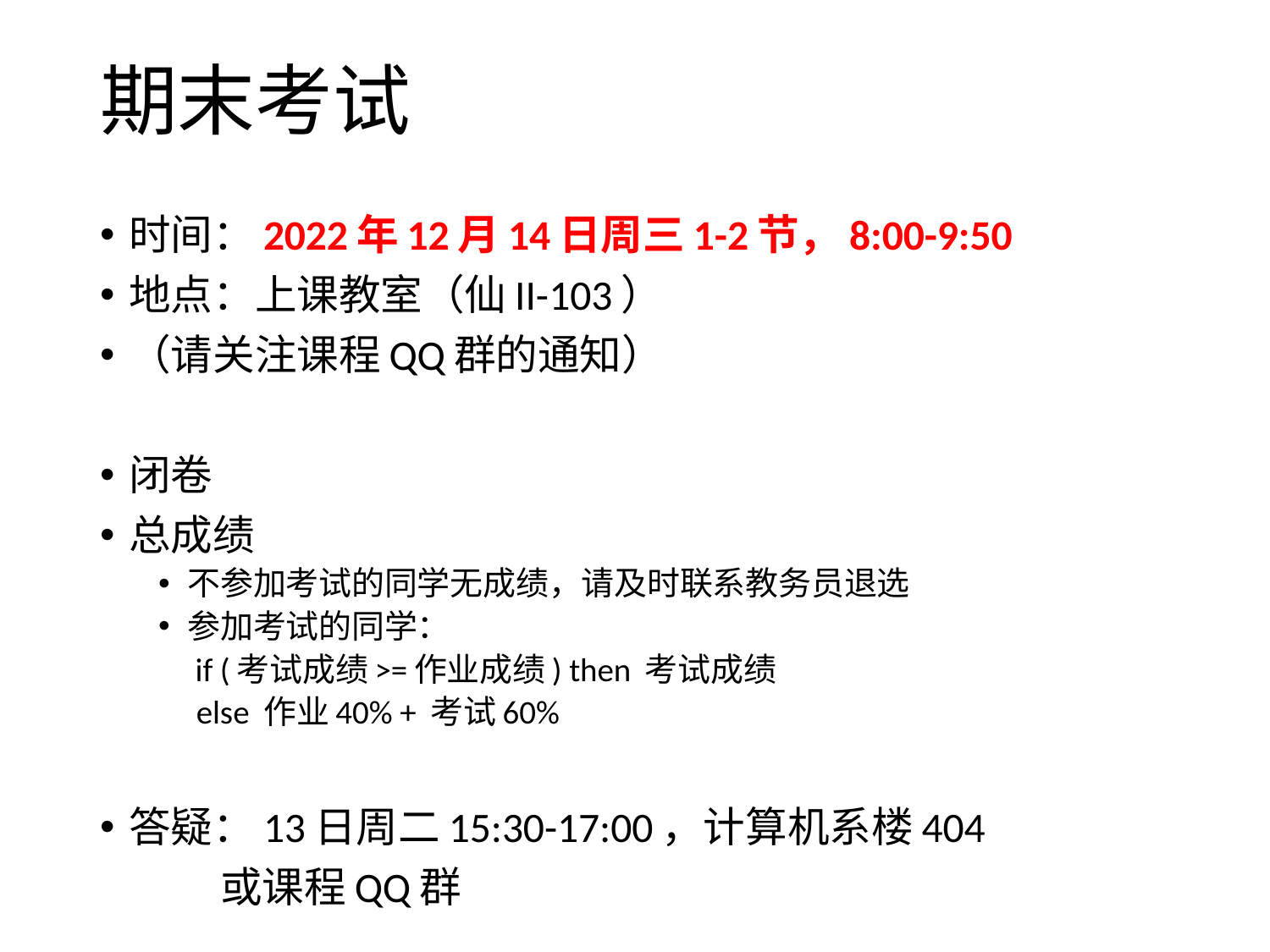

# 期末考试
时间：2022年12月14日周三1-2节，8:00-9:50
地点：上课教室（仙II-103）
（请关注课程QQ群的通知）

闭卷
总成绩
不参加考试的同学无成绩，请及时联系教务员退选
参加考试的同学：
     if (考试成绩>=作业成绩) then 考试成绩
             else 作业40% + 考试60%

答疑：13日周二15:30-17:00，计算机系楼404
            或课程QQ群